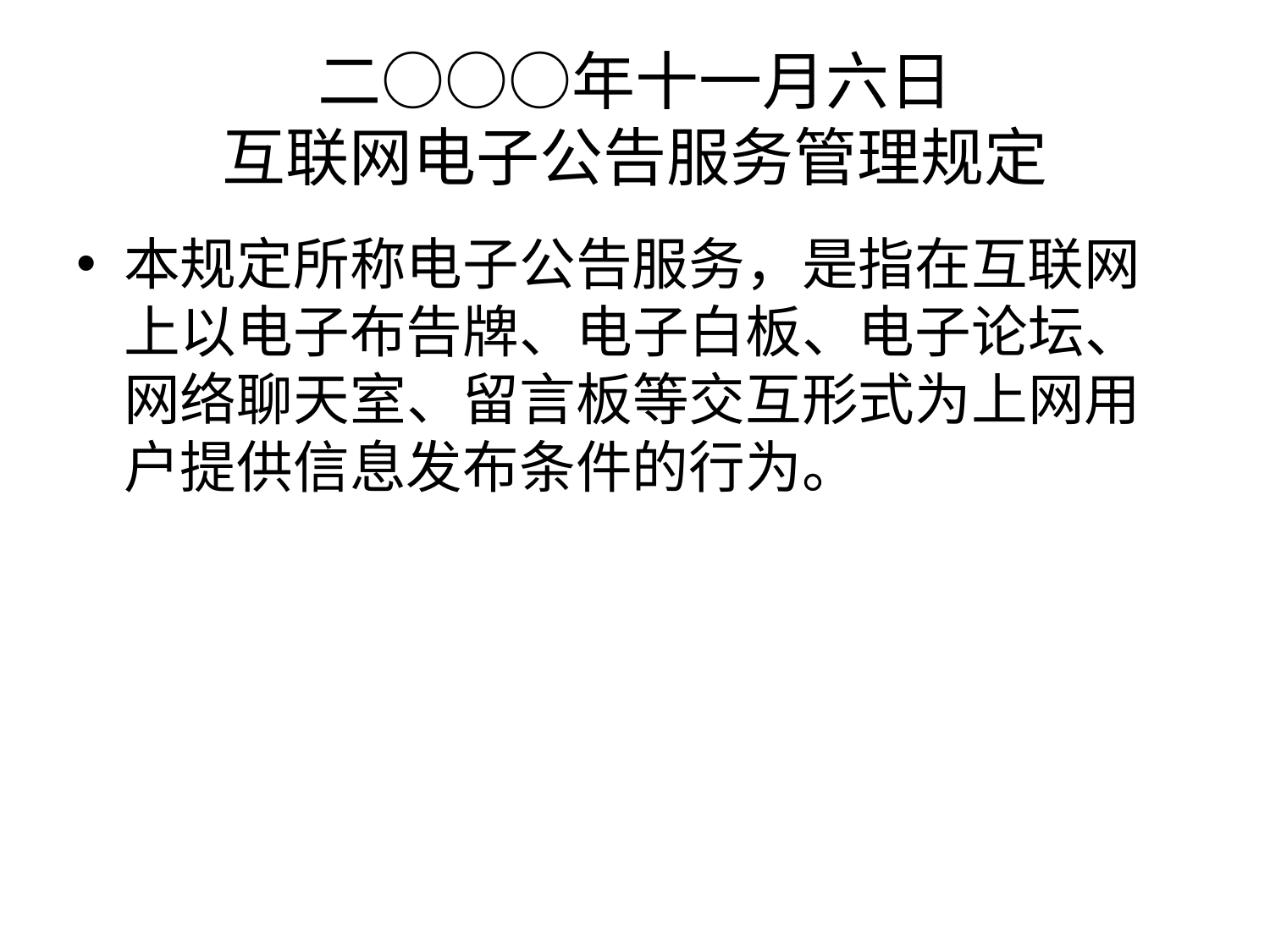

# 二○○○年十一月六日 互联网电子公告服务管理规定
本规定所称电子公告服务，是指在互联网上以电子布告牌、电子白板、电子论坛、网络聊天室、留言板等交互形式为上网用户提供信息发布条件的行为。